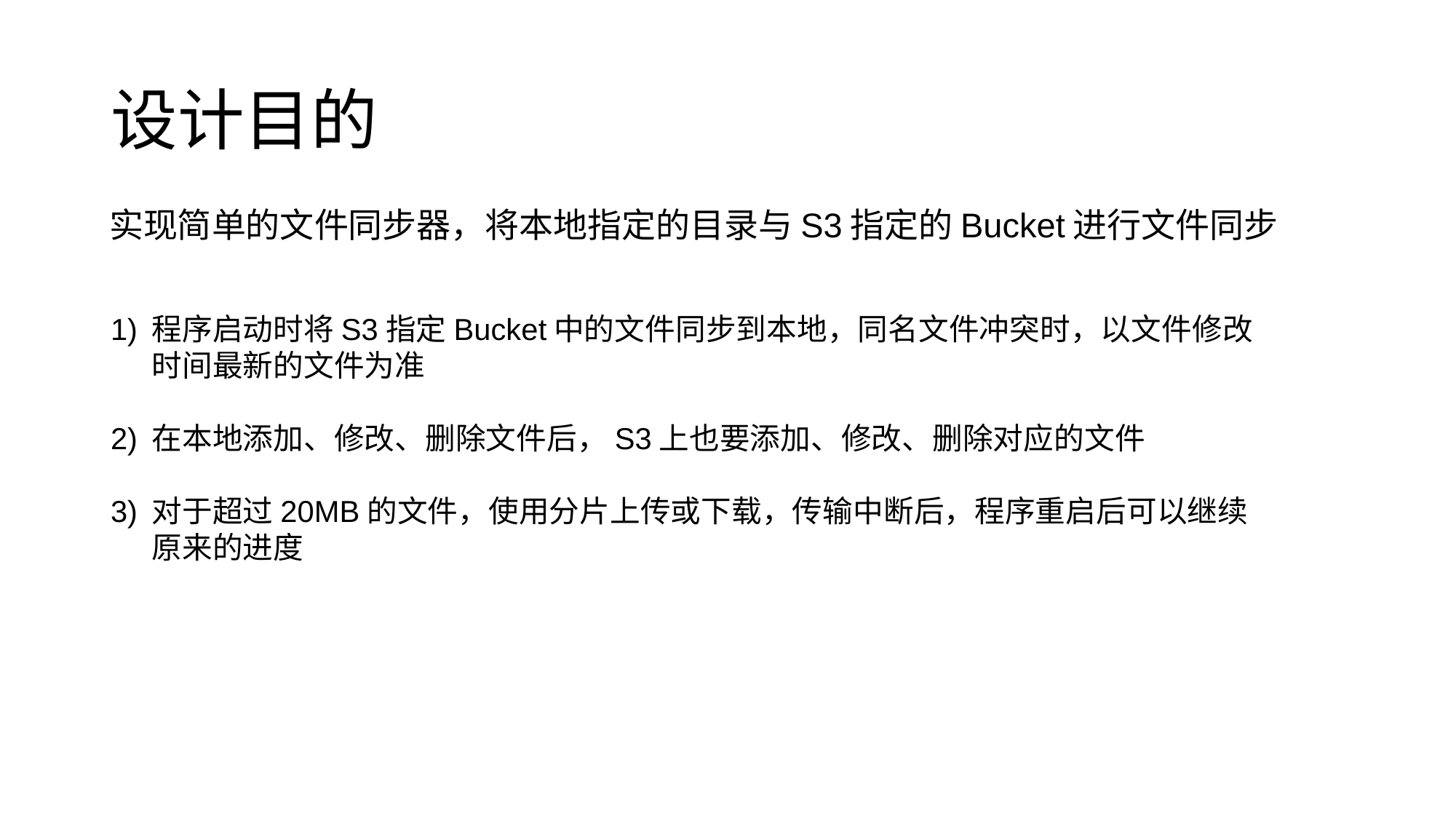

# 设计目的
实现简单的文件同步器，将本地指定的目录与S3指定的Bucket进行文件同步

程序启动时将S3指定Bucket中的文件同步到本地，同名文件冲突时，以文件修改时间最新的文件为准

在本地添加、修改、删除文件后，S3上也要添加、修改、删除对应的文件

对于超过20MB的文件，使用分片上传或下载，传输中断后，程序重启后可以继续原来的进度